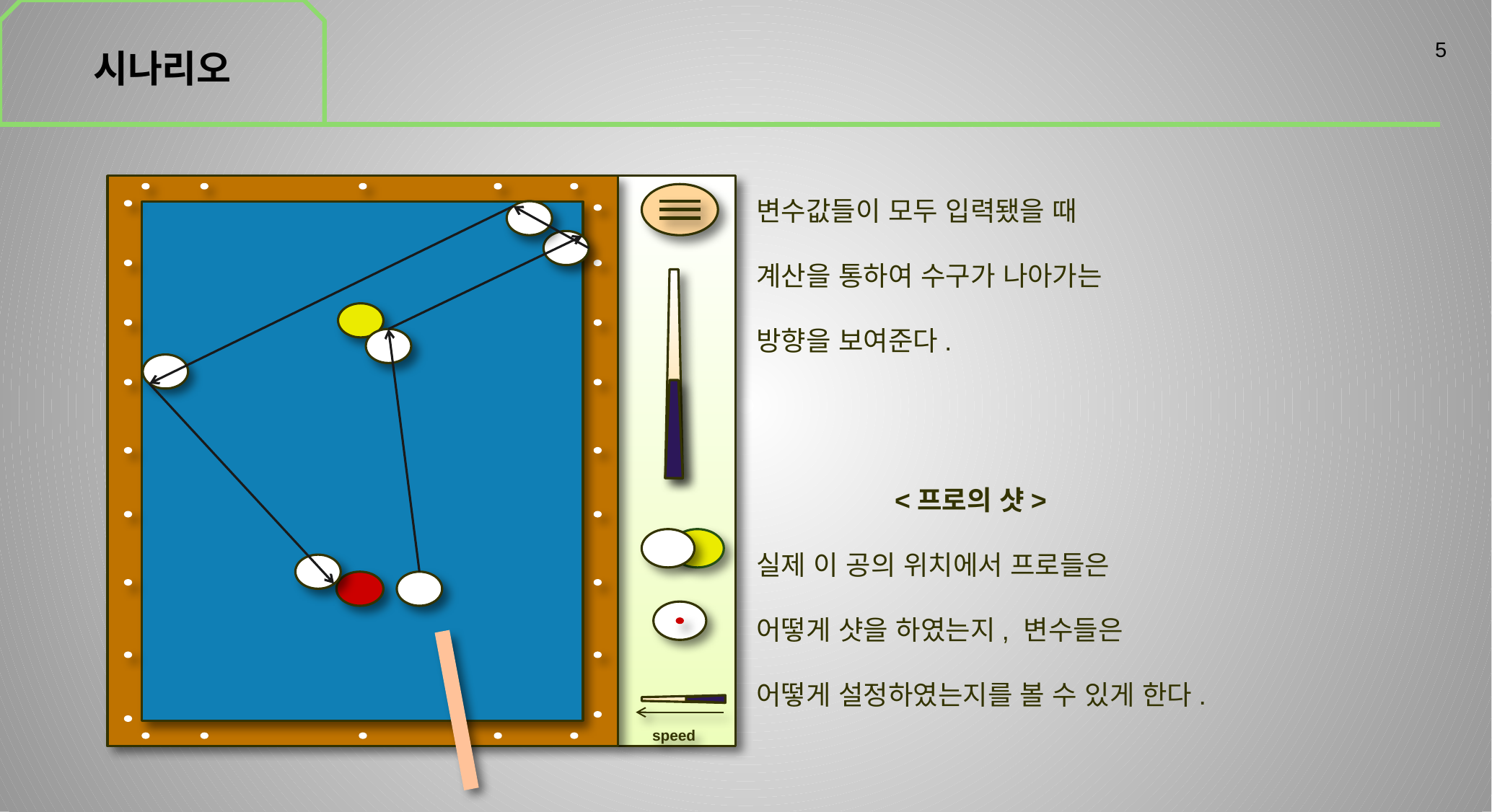

시나리오
5

변수값들이 모두 입력됐을 때

계산을 통하여 수구가 나아가는

방향을 보여준다.

   	    <프로의 샷>

실제 이 공의 위치에서 프로들은

어떻게 샷을 하였는지, 변수들은

어떻게 설정하였는지를 볼 수 있게 한다.

speed